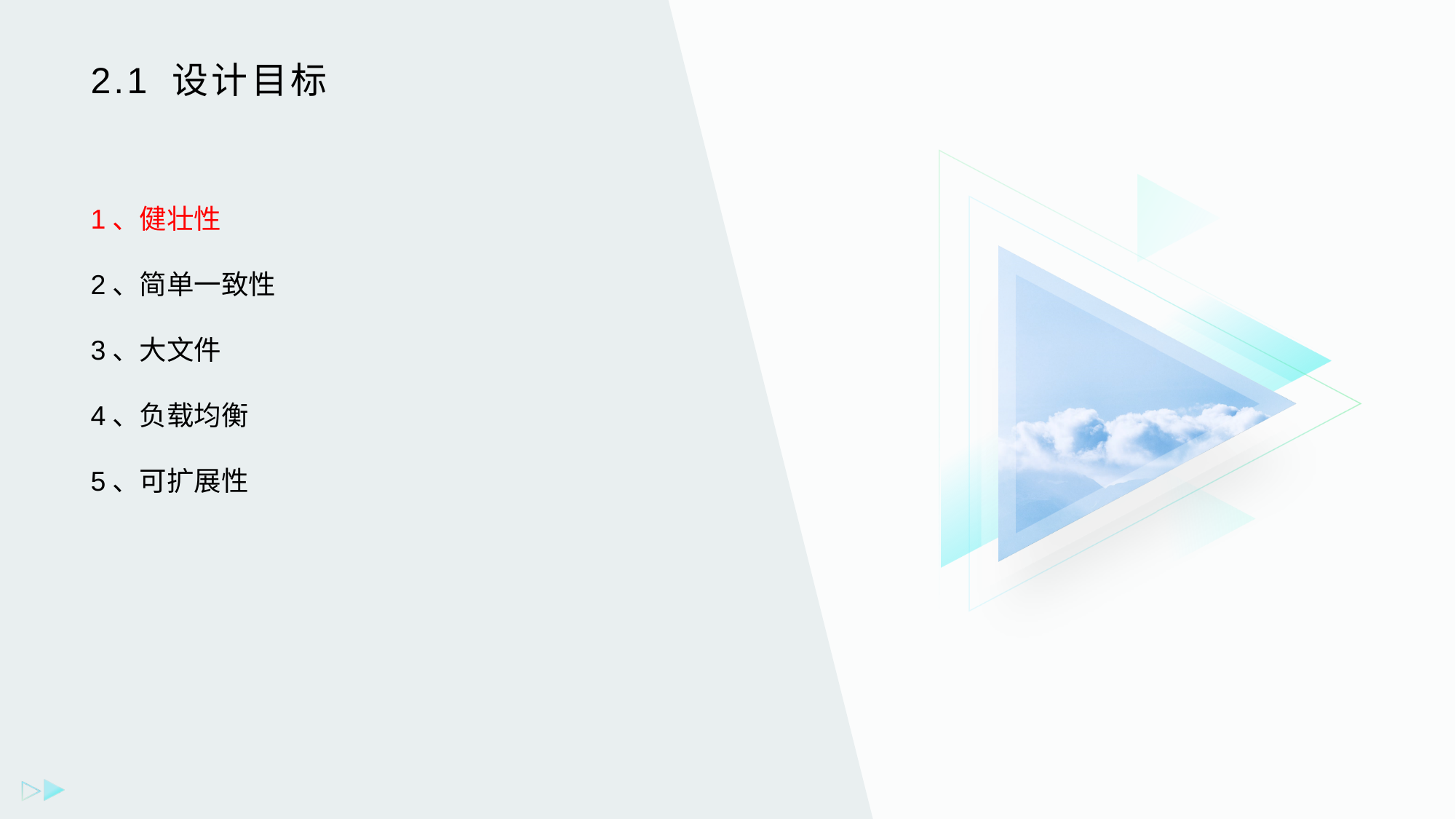

# 2.1 设计目标
1、健壮性

2、简单一致性

3、大文件

4、负载均衡

5、可扩展性